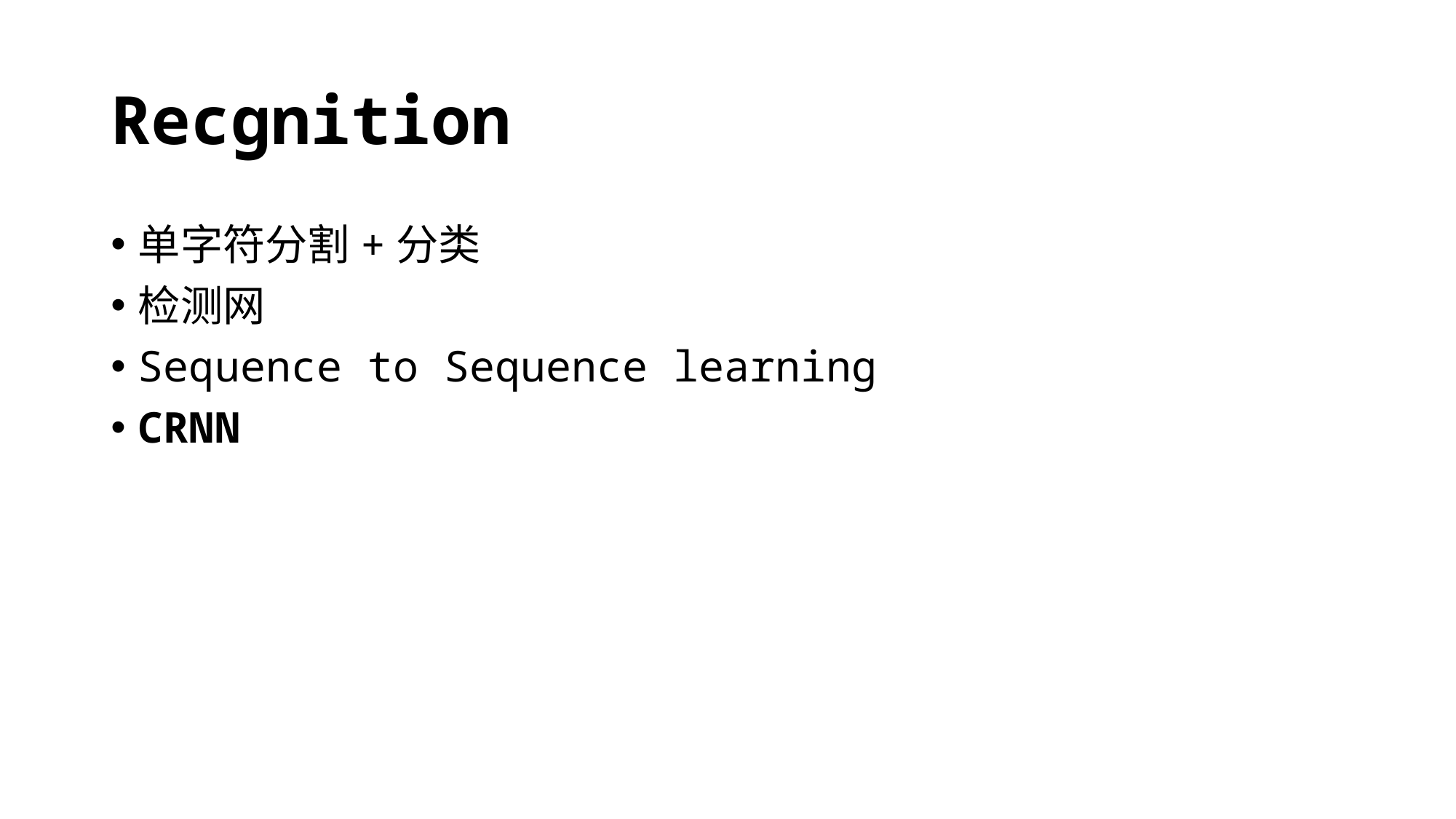

# Recgnition
单字符分割+分类
检测网
Sequence to Sequence learning
CRNN